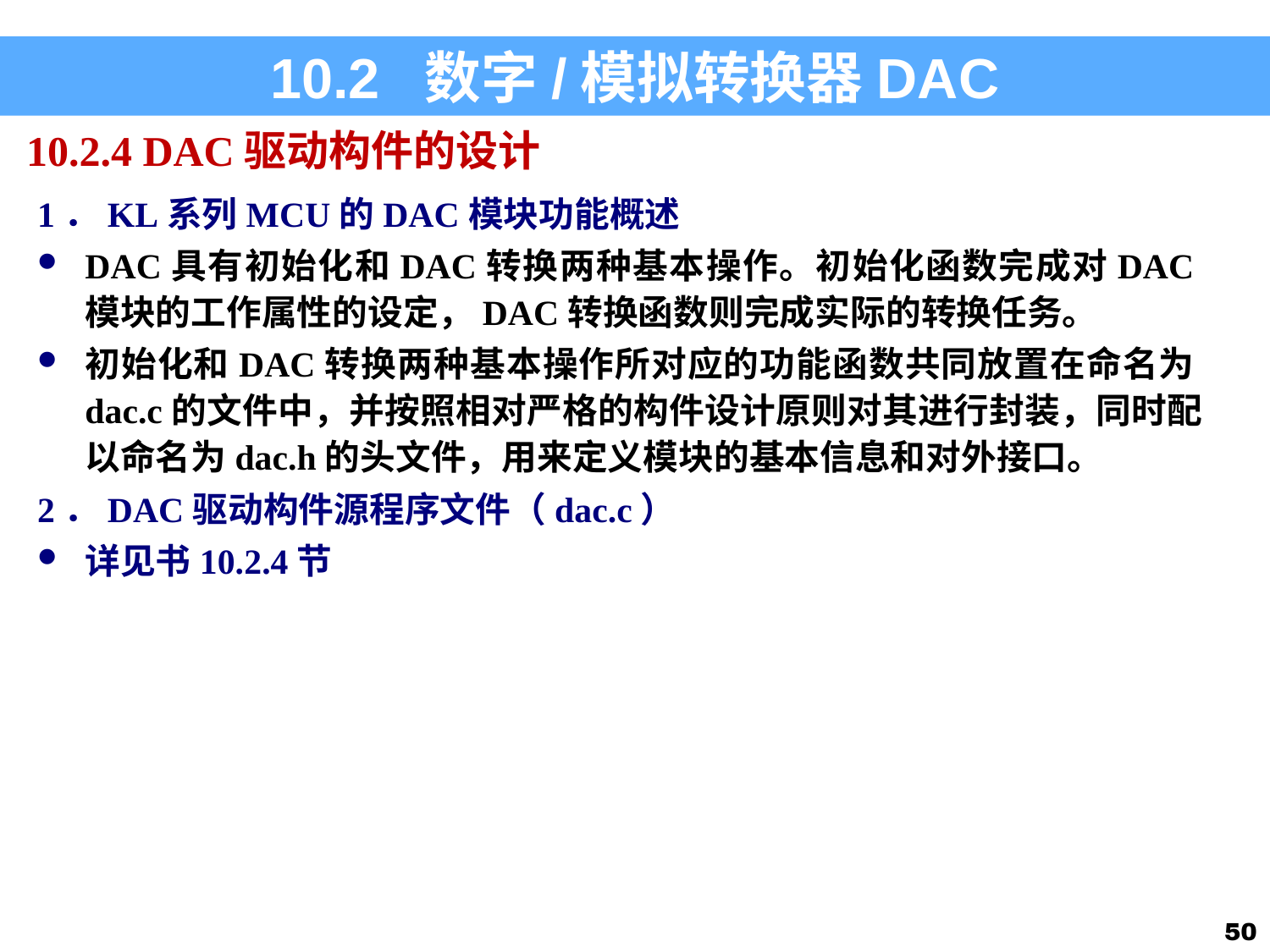

10.2  数字/模拟转换器DAC
10.2.4 DAC驱动构件的设计
1．KL系列MCU的DAC模块功能概述
DAC具有初始化和DAC转换两种基本操作。初始化函数完成对DAC模块的工作属性的设定，DAC转换函数则完成实际的转换任务。
初始化和DAC转换两种基本操作所对应的功能函数共同放置在命名为dac.c的文件中，并按照相对严格的构件设计原则对其进行封装，同时配以命名为dac.h的头文件，用来定义模块的基本信息和对外接口。
2．DAC驱动构件源程序文件（dac.c）
详见书10.2.4节
50